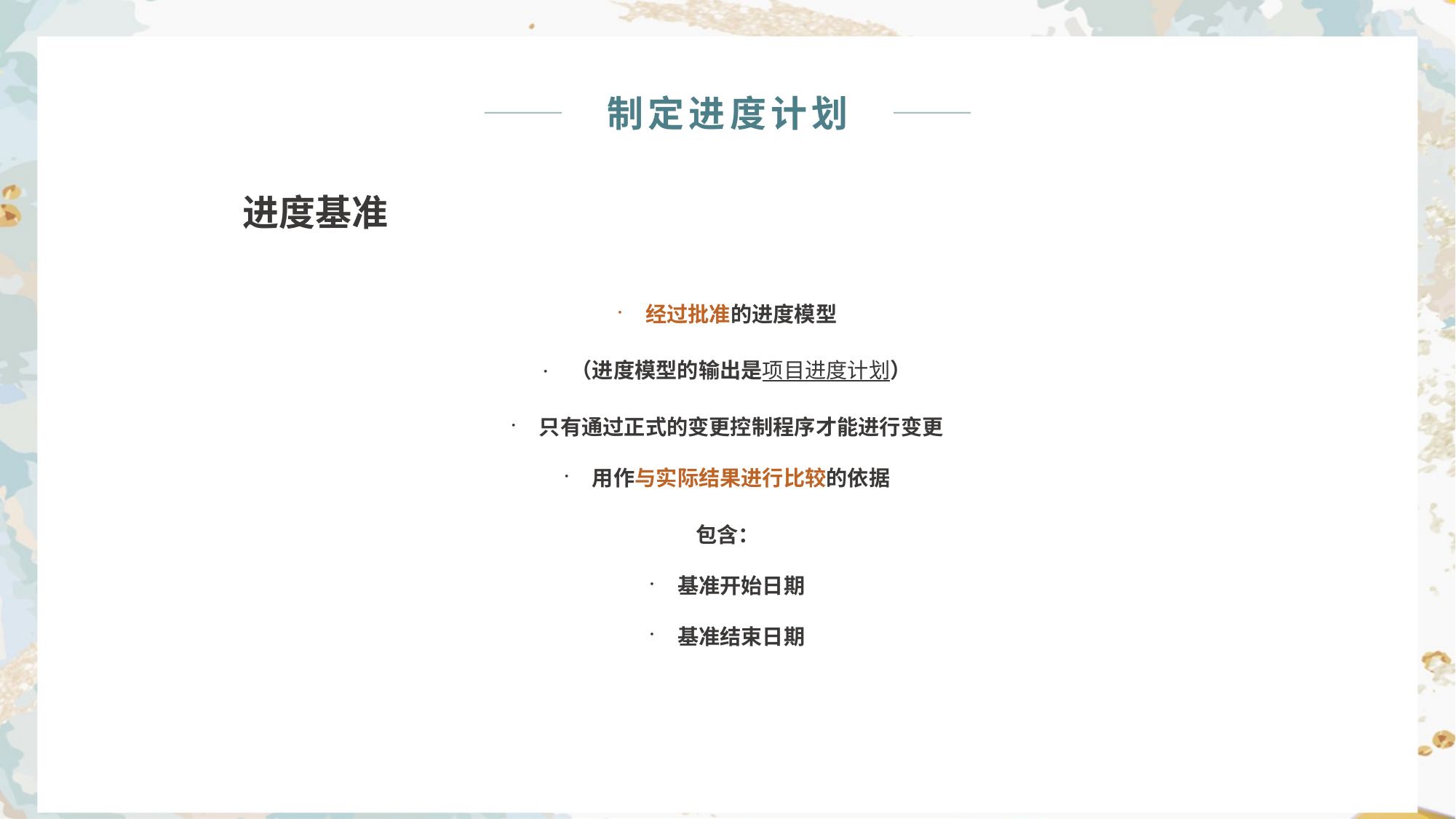

制定进度计划

进度基准
经过批准的进度模型
（进度模型的输出是项目进度计划）
只有通过正式的变更控制程序才能进行变更
用作与实际结果进行比较的依据
包含：
基准开始日期
基准结束日期